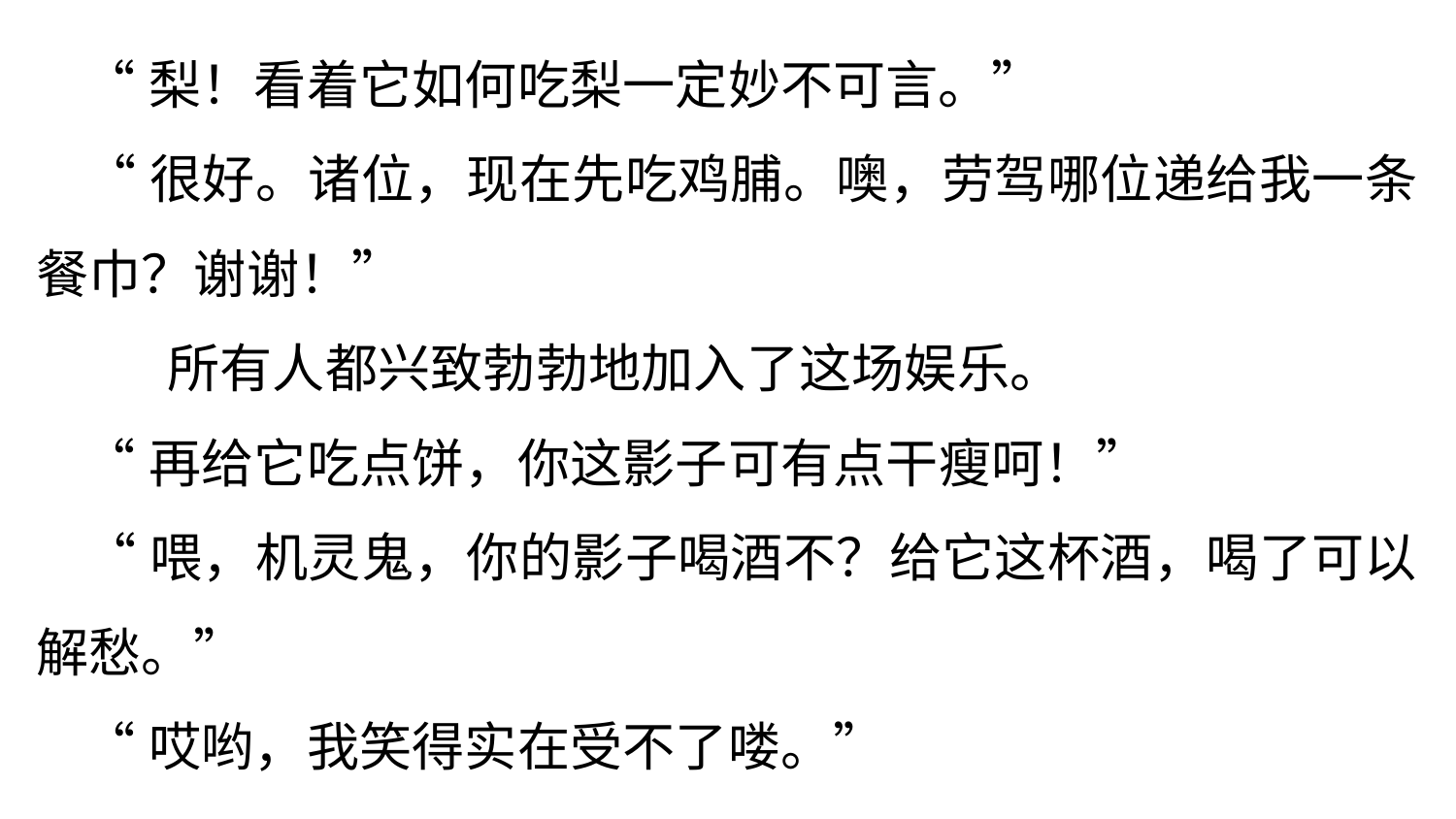

“梨！看着它如何吃梨一定妙不可言。”
    “很好。诸位，现在先吃鸡脯。噢，劳驾哪位递给我一条餐巾？谢谢！”
          所有人都兴致勃勃地加入了这场娱乐。
    “再给它吃点饼，你这影子可有点干瘦呵！”
    “喂，机灵鬼，你的影子喝酒不？给它这杯酒，喝了可以解愁。”
    “哎哟，我笑得实在受不了喽。”